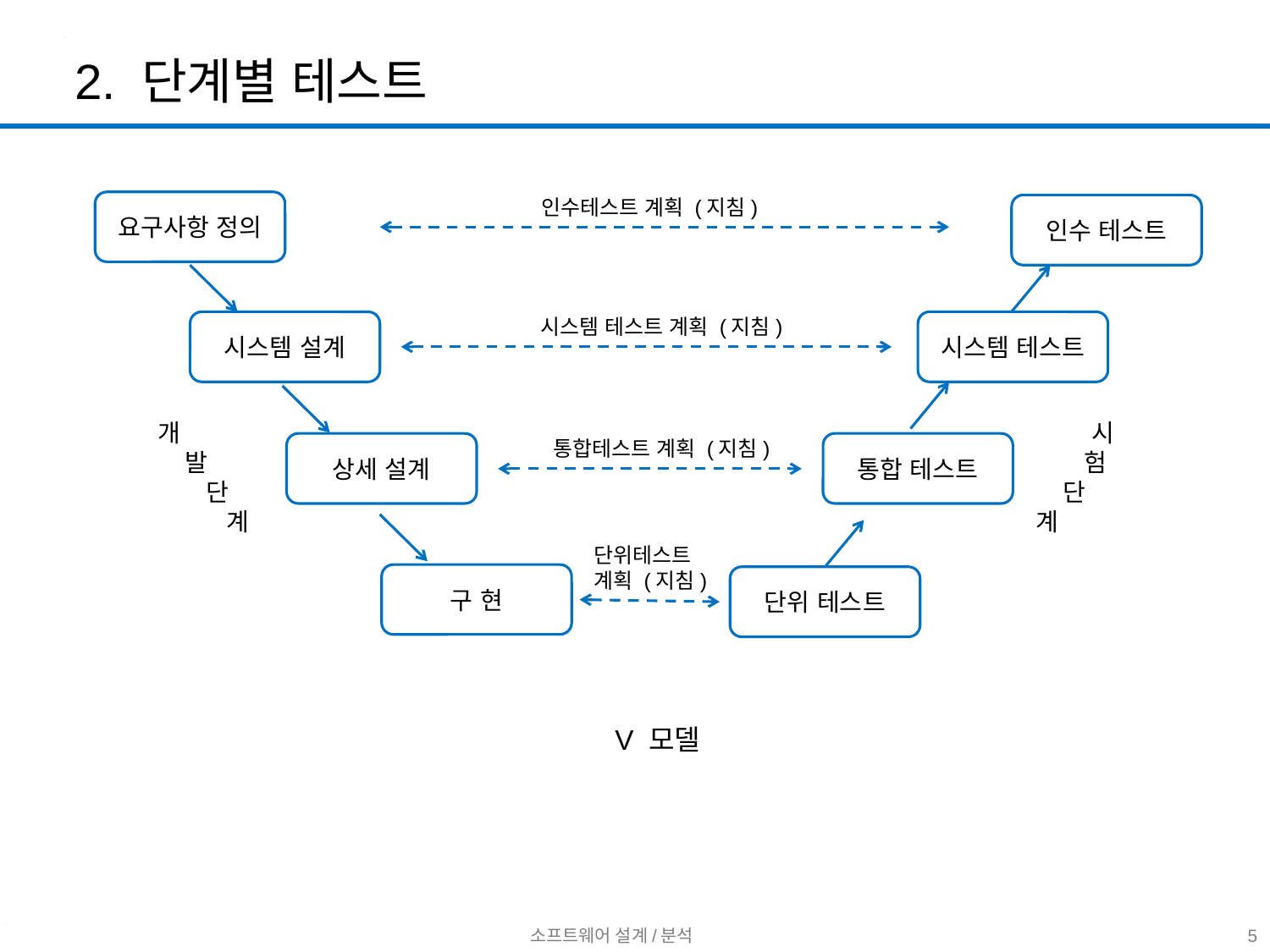

2. 단계별 테스트
인수테스트 계획 (지침)
요구사항 정의
인수 테스트
시스템 테스트 계획 (지침)
시스템 설계
시스템 테스트
개
   발
      단
         계
         시
      험
   단
계
통합테스트 계획 (지침)
상세 설계
통합 테스트
단위테스트
계획 (지침)
구 현
단위 테스트
V 모델